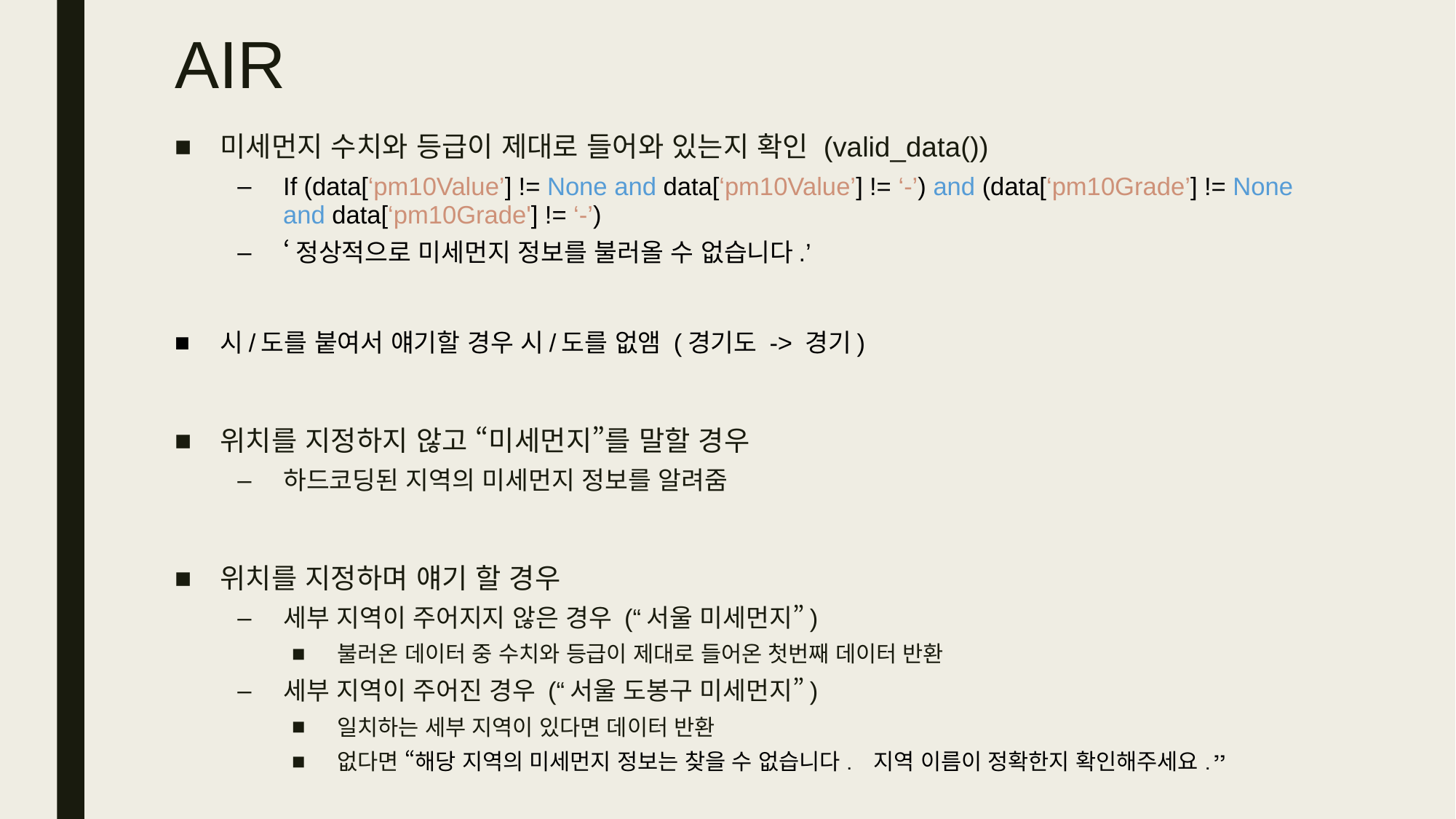

# AIR
미세먼지 수치와 등급이 제대로 들어와 있는지 확인 (valid_data())
If (data[‘pm10Value’] != None and data[‘pm10Value’] != ‘-’) and (data[‘pm10Grade’] != None and data[‘pm10Grade'] != ‘-’)
‘정상적으로 미세먼지 정보를 불러올 수 없습니다.’

시/도를 붙여서 얘기할 경우 시/도를 없앰 (경기도 -> 경기)

위치를 지정하지 않고 “미세먼지”를 말할 경우
하드코딩된 지역의 미세먼지 정보를 알려줌

위치를 지정하며 얘기 할 경우
세부 지역이 주어지지 않은 경우 (“서울 미세먼지”)
불러온 데이터 중 수치와 등급이 제대로 들어온 첫번째 데이터 반환
세부 지역이 주어진 경우 (“서울 도봉구 미세먼지”)
일치하는 세부 지역이 있다면 데이터 반환
없다면 “해당 지역의 미세먼지 정보는 찾을 수 없습니다. 지역 이름이 정확한지 확인해주세요.”